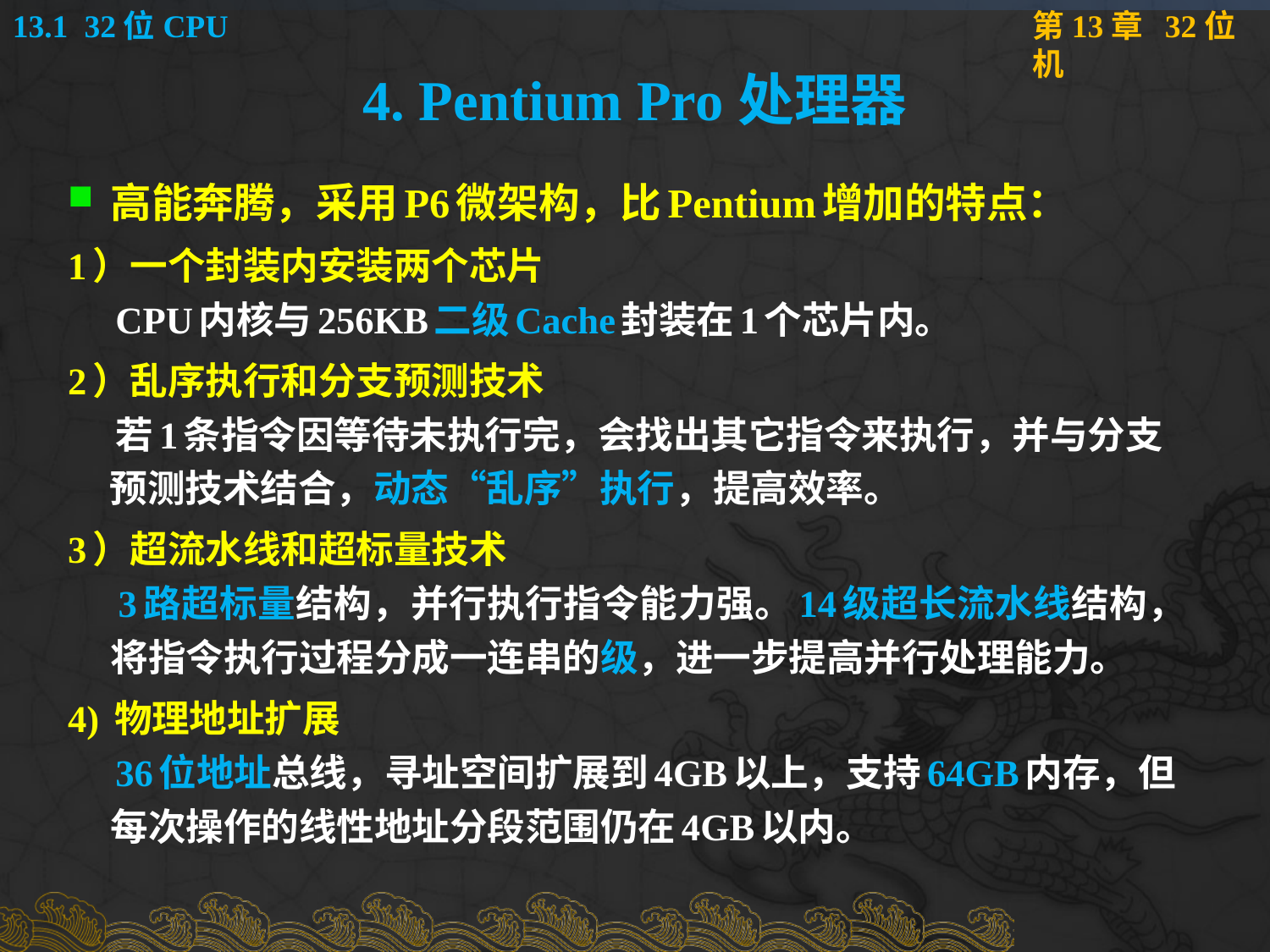

# 4. Pentium Pro处理器
高能奔腾，采用P6微架构，比Pentium增加的特点：
1）一个封装内安装两个芯片
     CPU内核与256KB二级Cache封装在1个芯片内。
2）乱序执行和分支预测技术
     若1条指令因等待未执行完，会找出其它指令来执行，并与分支预测技术结合，动态“乱序”执行，提高效率。
3）超流水线和超标量技术
     3路超标量结构，并行执行指令能力强。14级超长流水线结构，将指令执行过程分成一连串的级，进一步提高并行处理能力。
4) 物理地址扩展
     36位地址总线，寻址空间扩展到4GB以上，支持64GB内存，但每次操作的线性地址分段范围仍在4GB以内。